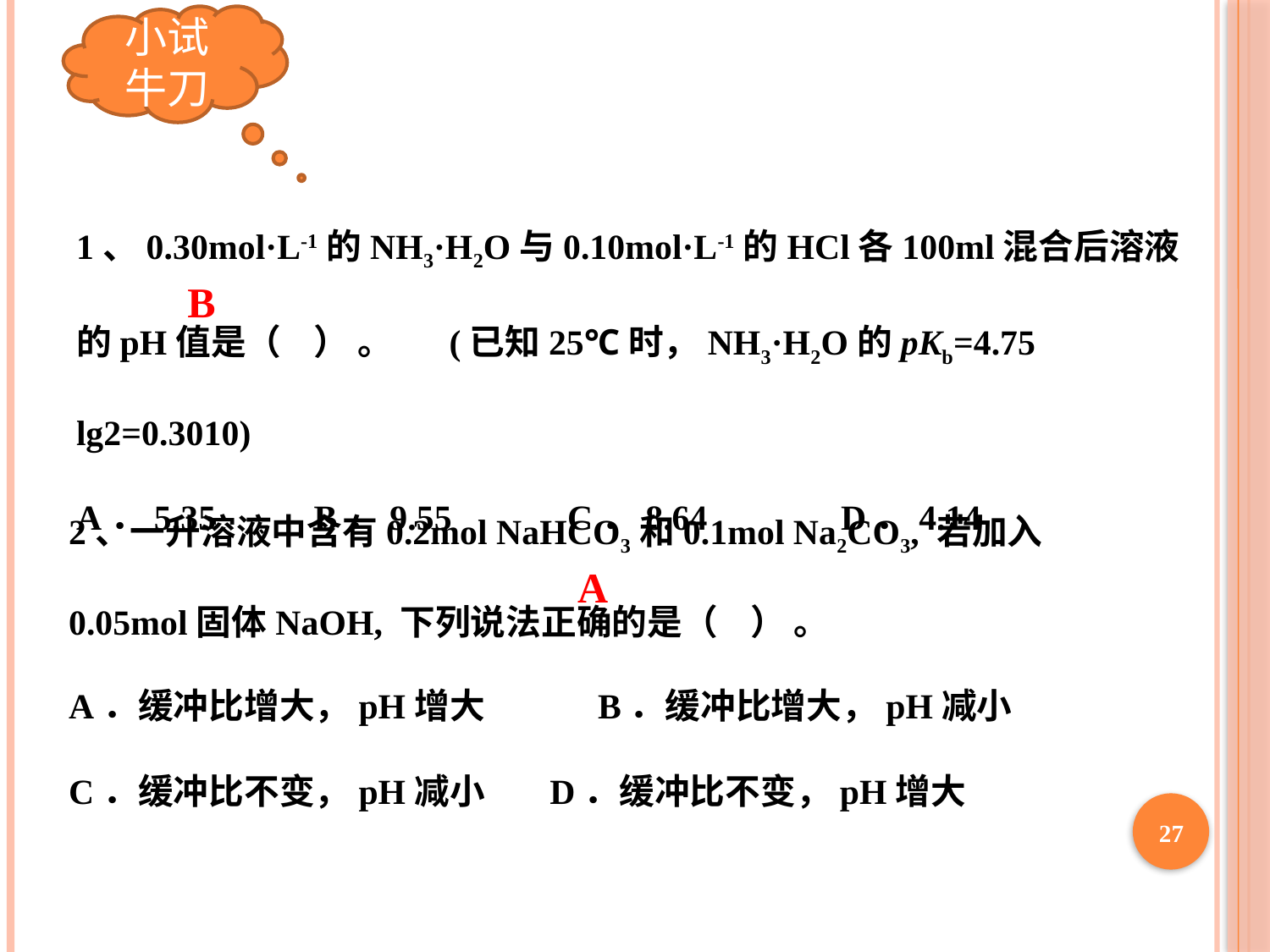

小试牛刀
1、0.30mol·L-1的NH3·H2O与0.10mol·L-1的HCl各100ml混合后溶液的pH值是（    ） 。      (已知25℃时，NH3·H2O的pKb=4.75  lg2=0.3010)
A．5.35           B．9.55             C．8.64               D．4.14

B
2、一升溶液中含有0.2mol NaHCO3和0.1mol Na2CO3, 若加入0.05mol固体NaOH, 下列说法正确的是（    ） 。
A．缓冲比增大，pH增大             B．缓冲比增大，pH减小
C．缓冲比不变，pH减小       D．缓冲比不变，pH增大
A
27